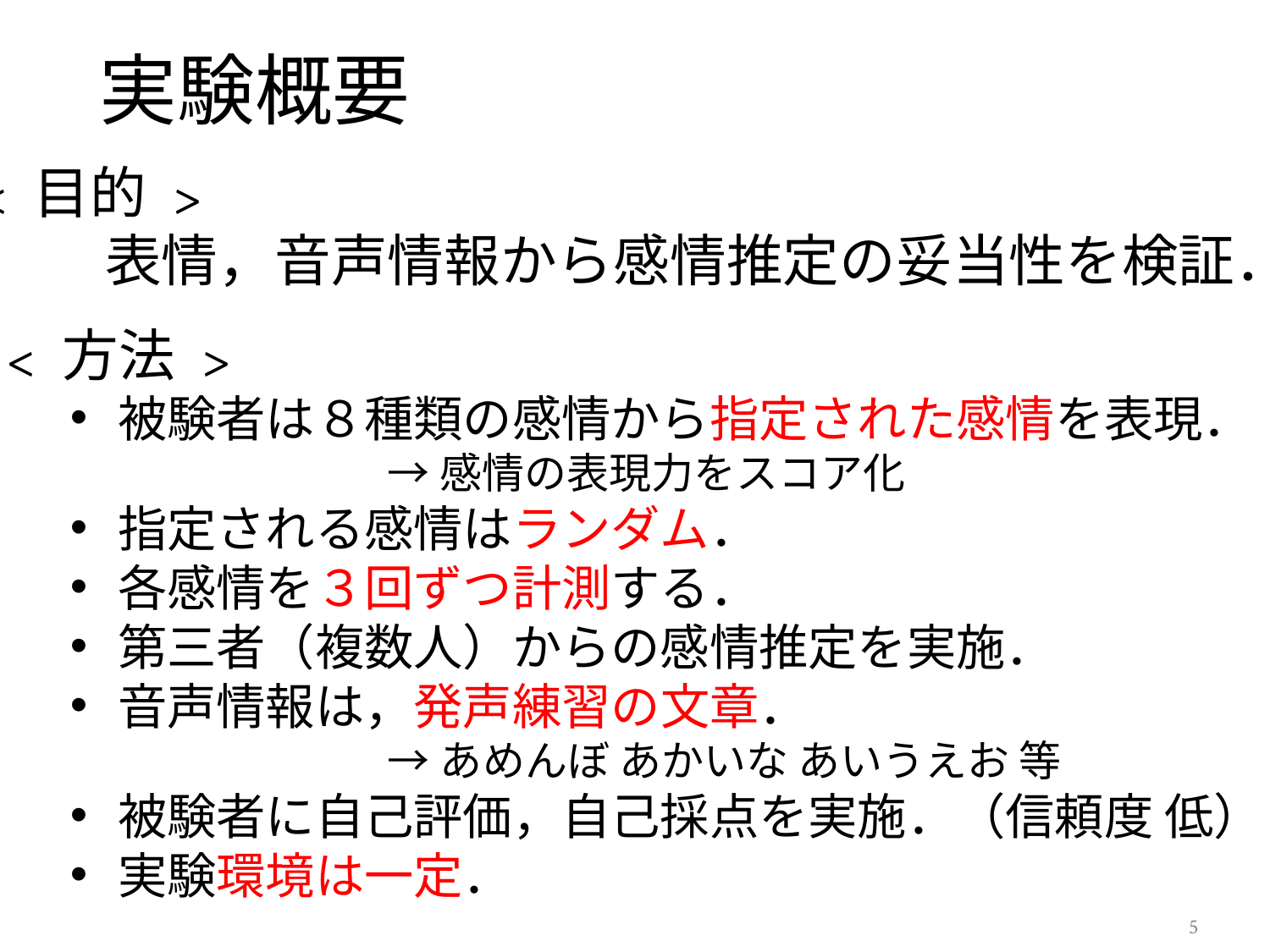

実験概要
< 目的 >
	表情，音声情報から感情推定の妥当性を検証．

< 方法 >
被験者は８種類の感情から指定された感情を表現．
　　		→ 感情の表現力をスコア化
指定される感情はランダム．
各感情を３回ずつ計測する．
第三者（複数人）からの感情推定を実施．
音声情報は，発声練習の文章．
		→あめんぼ あかいな あいうえお 等
被験者に自己評価，自己採点を実施．（信頼度 低）
実験環境は一定．
5